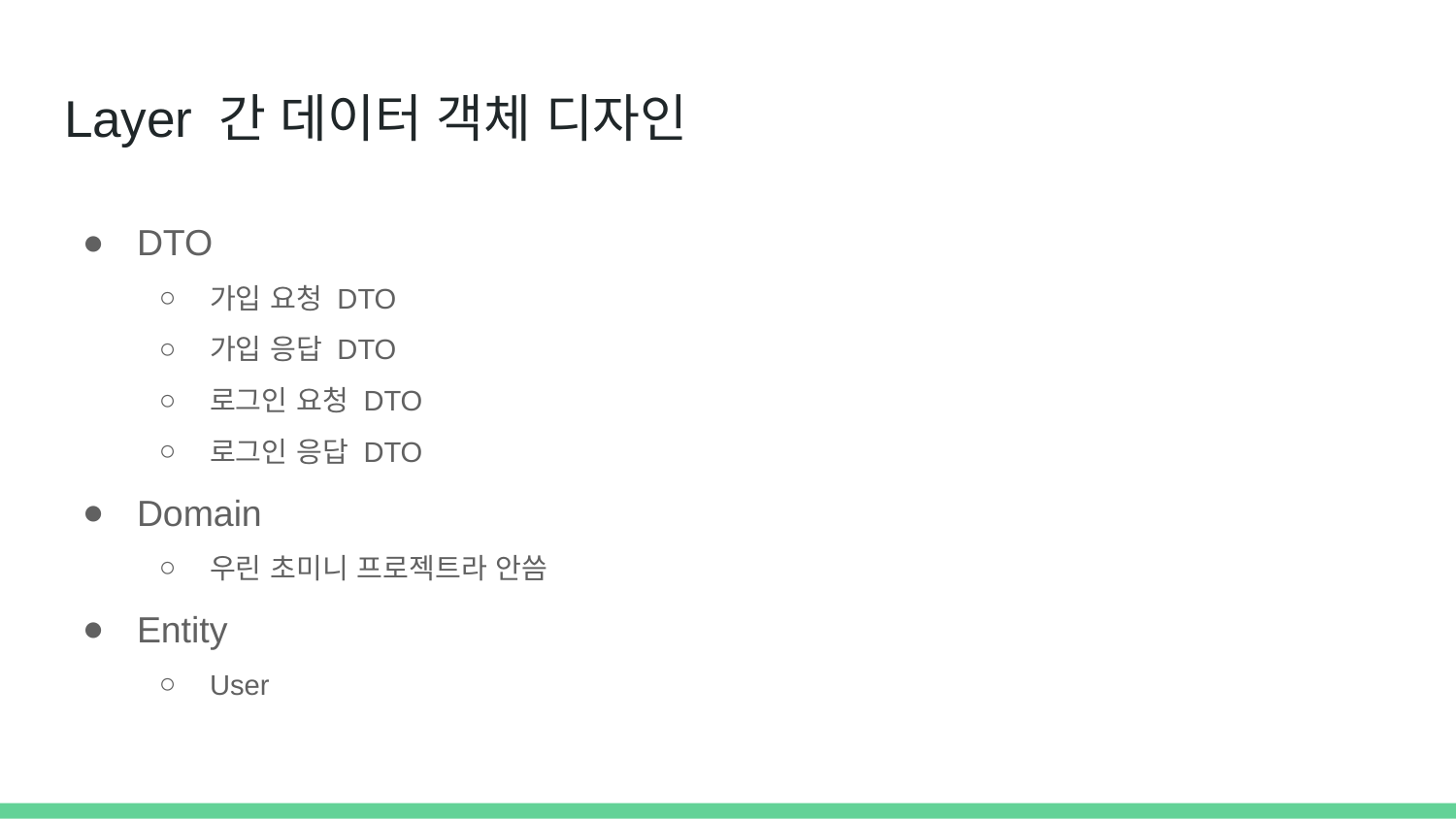

# Layer 간 데이터 객체 디자인

DTO
가입 요청 DTO
가입 응답 DTO
로그인 요청 DTO
로그인 응답 DTO
Domain
우린 초미니 프로젝트라 안씀
Entity
User